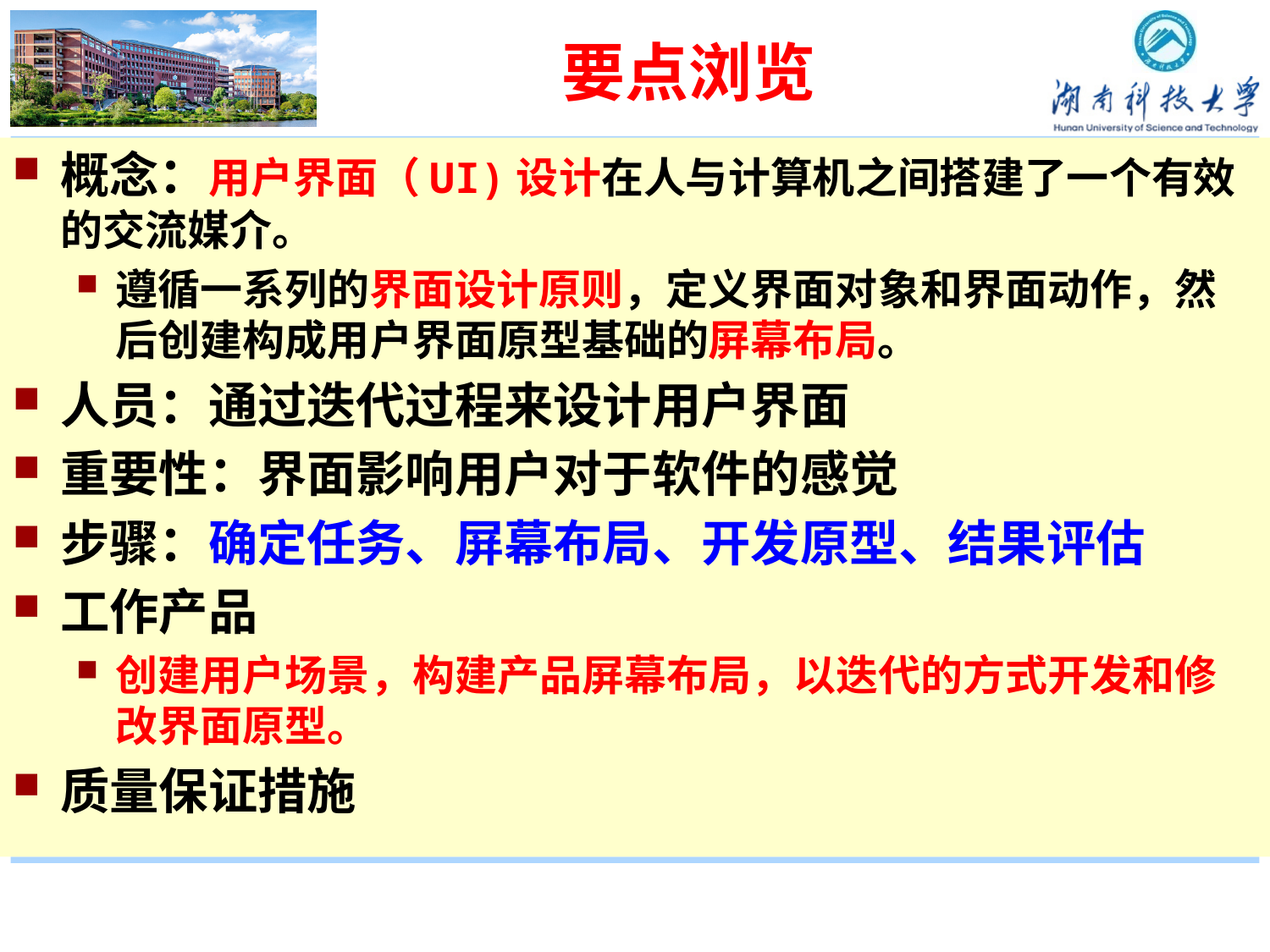

要点浏览
概念：用户界面（UI)设计在人与计算机之间搭建了一个有效的交流媒介。
遵循一系列的界面设计原则，定义界面对象和界面动作，然后创建构成用户界面原型基础的屏幕布局。
人员：通过迭代过程来设计用户界面
重要性：界面影响用户对于软件的感觉
步骤：确定任务、屏幕布局、开发原型、结果评估
工作产品
创建用户场景，构建产品屏幕布局，以迭代的方式开发和修改界面原型。
质量保证措施
2